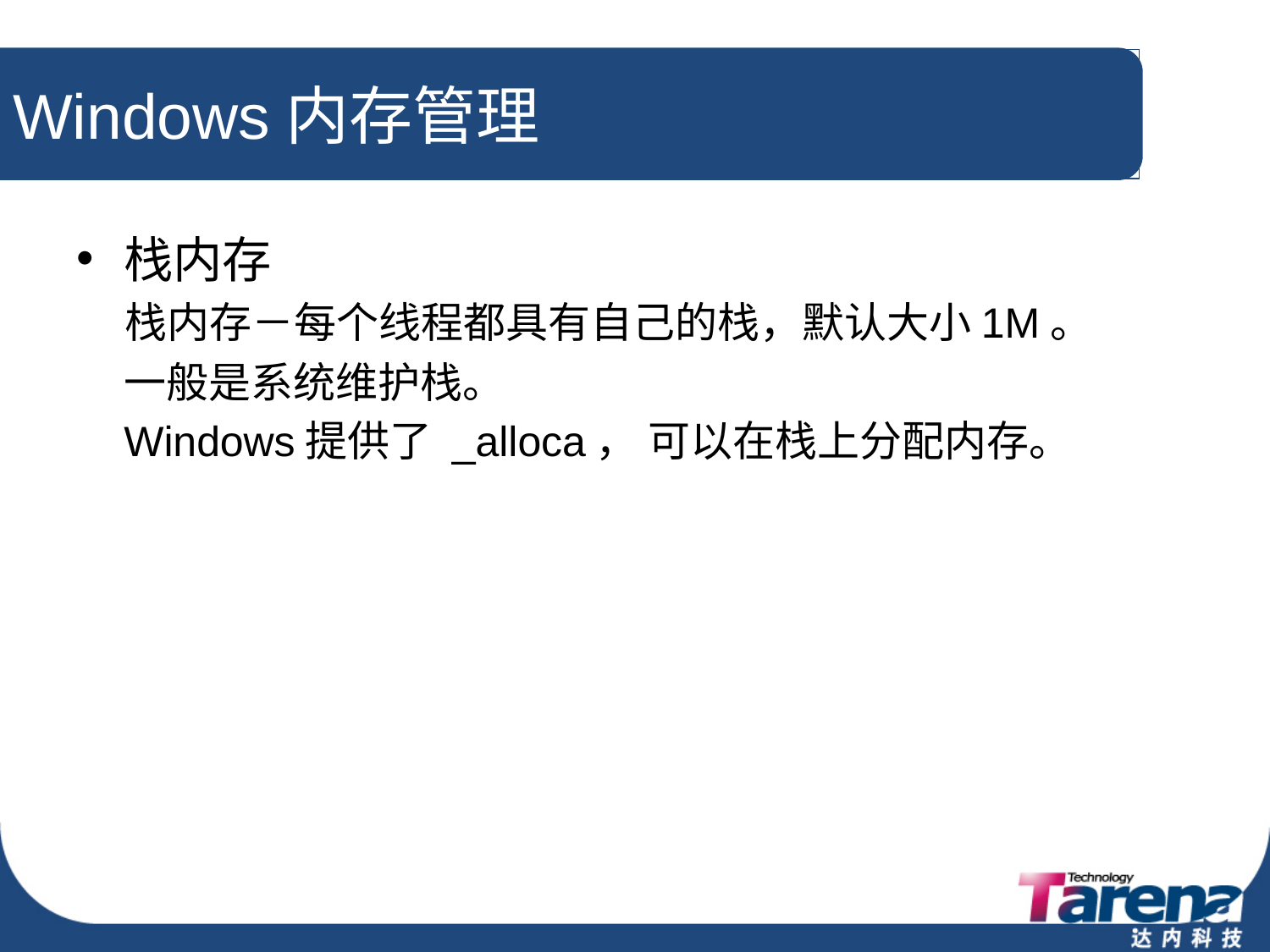

# Windows内存管理
栈内存
    栈内存－每个线程都具有自己的栈，默认大小1M。
	一般是系统维护栈。
 	Windows提供了 _alloca， 可以在栈上分配内存。